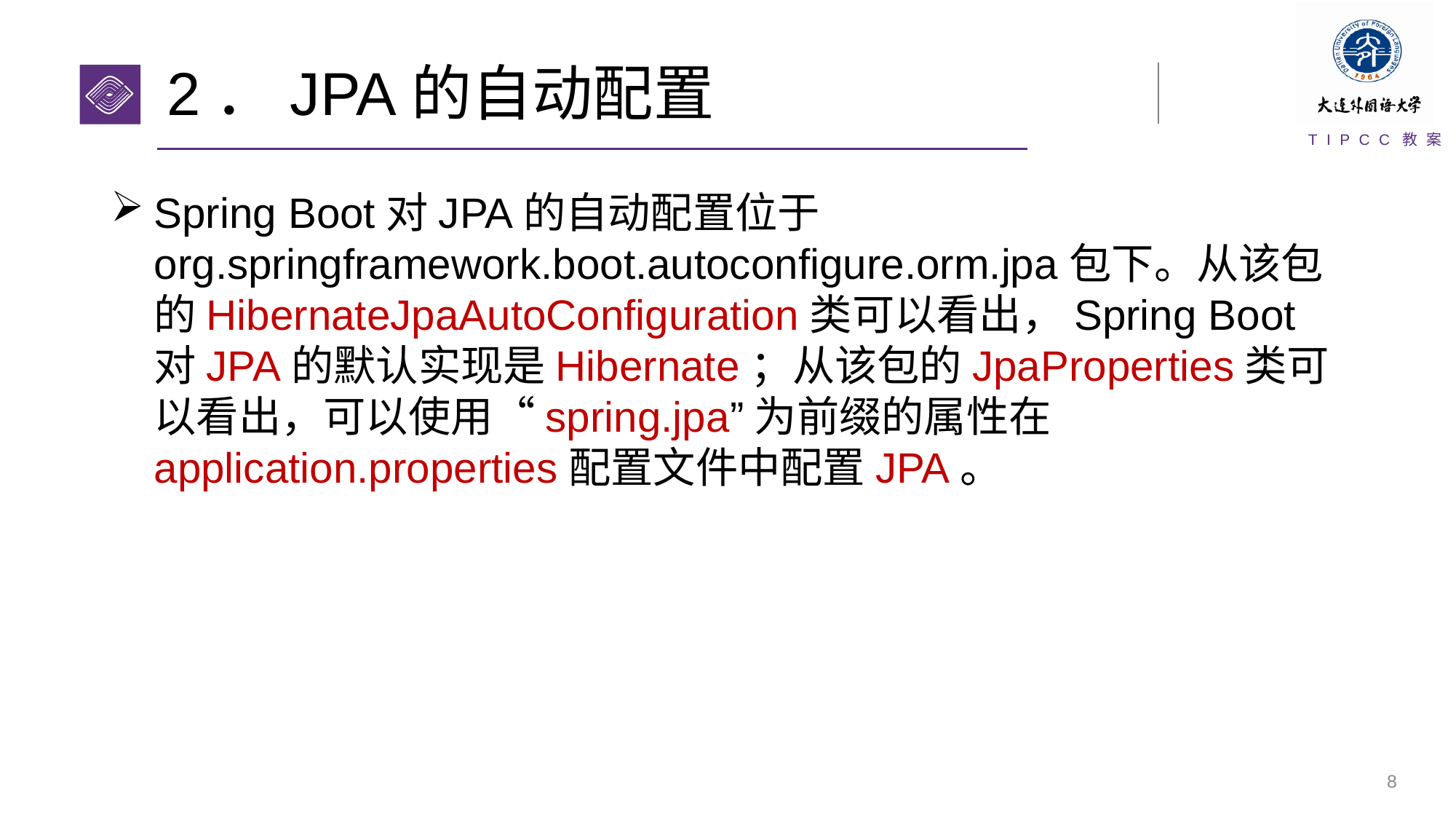

# 2．JPA的自动配置
Spring Boot对JPA的自动配置位于org.springframework.boot.autoconfigure.orm.jpa包下。从该包的HibernateJpaAutoConfiguration类可以看出，Spring Boot对JPA的默认实现是Hibernate；从该包的JpaProperties类可以看出，可以使用“spring.jpa”为前缀的属性在application.properties配置文件中配置JPA。
8